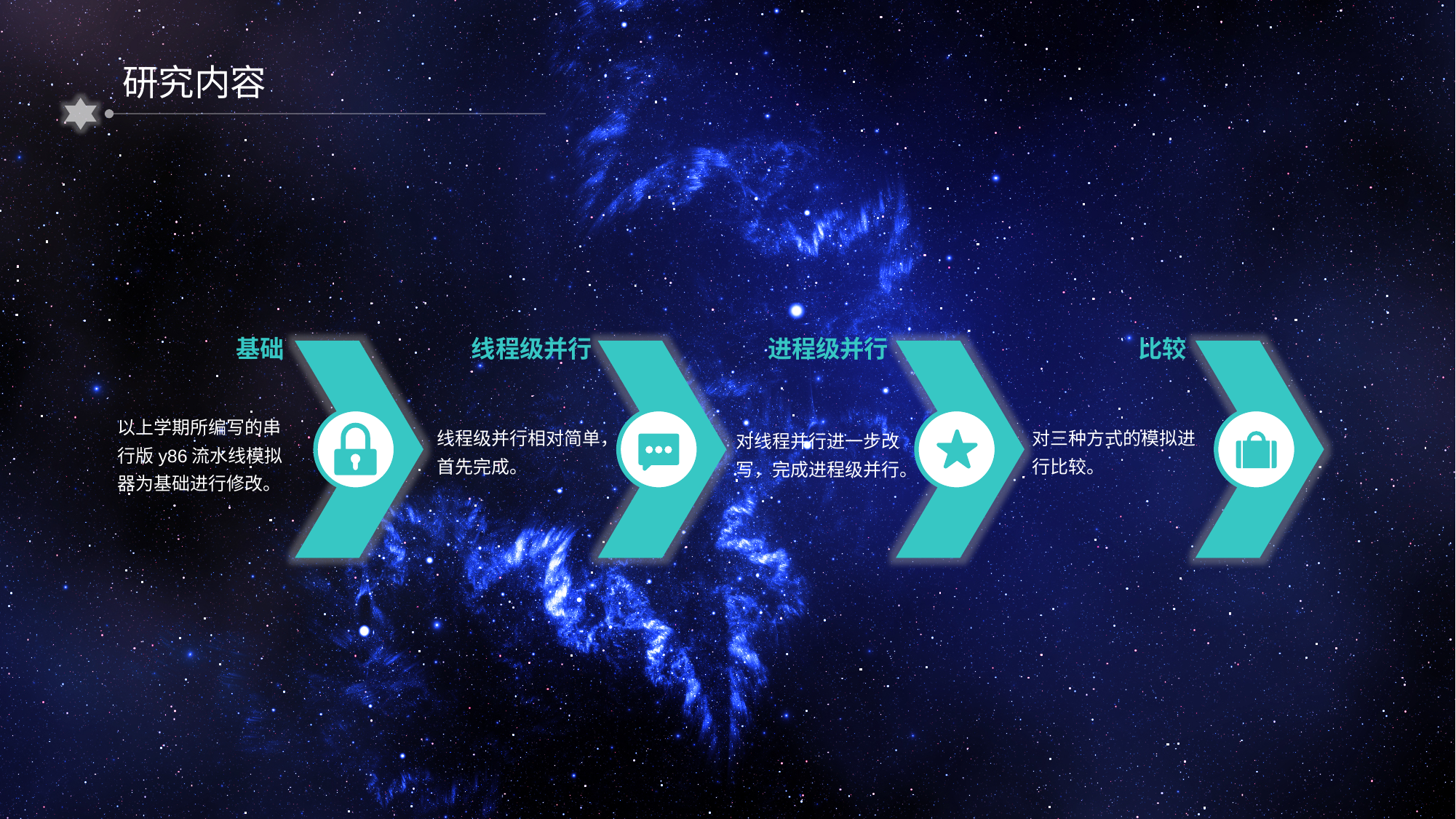

研究内容
基础
线程级并行
进程级并行
比较

以上学期所编写的串行版y86流水线模拟器为基础进行修改。
线程级并行相对简单，首先完成。
对三种方式的模拟进行比较。
对线程并行进一步改写，完成进程级并行。